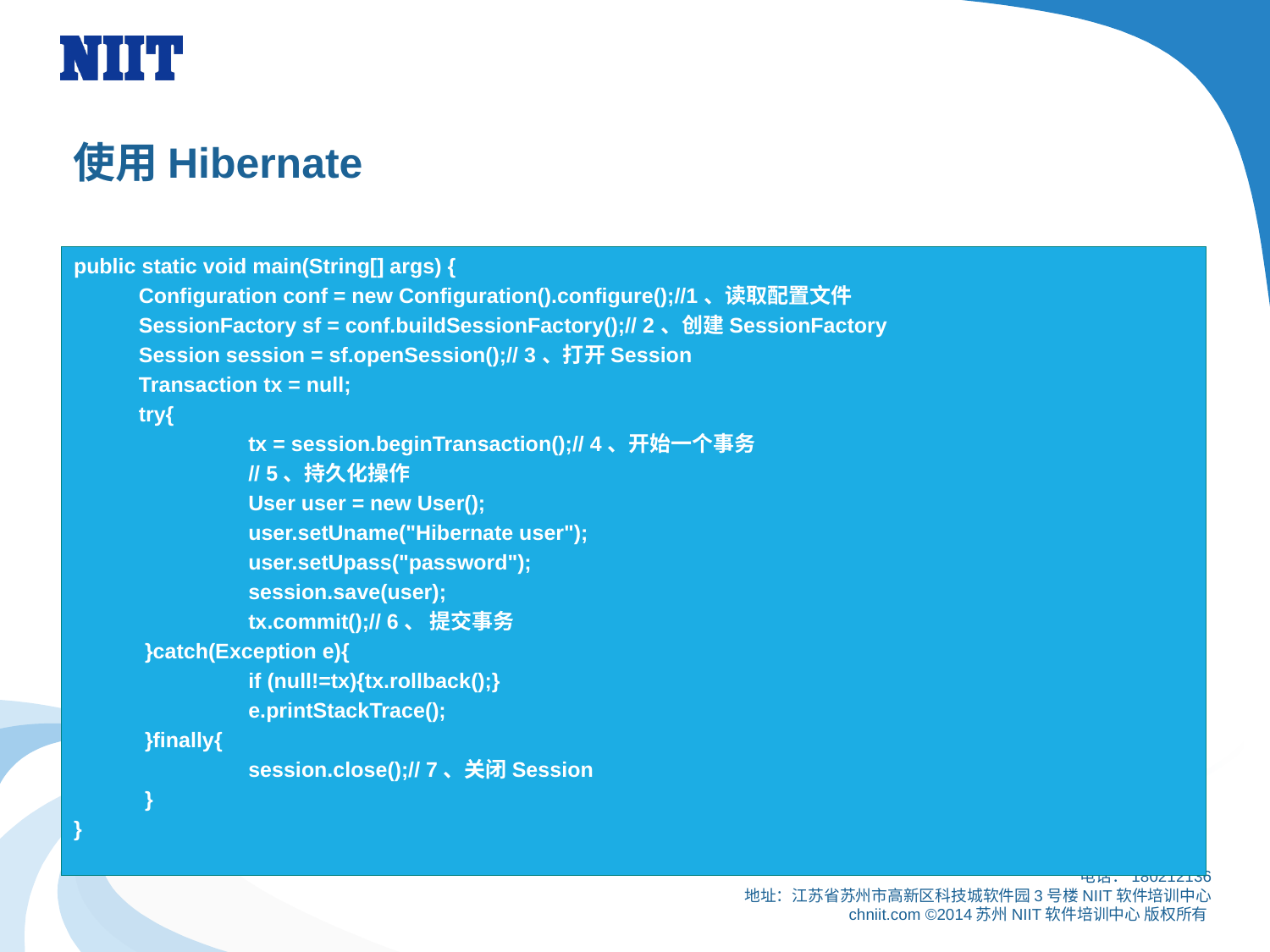

# 使用Hibernate
public static void main(String[] args) {
           Configuration conf = new Configuration().configure();//1、读取配置文件
           SessionFactory sf = conf.buildSessionFactory();// 2、创建SessionFactory
           Session session = sf.openSession();// 3、打开Session
           Transaction tx = null;
           try{
    		tx = session.beginTransaction();// 4、开始一个事务
    		// 5、持久化操作
    		User user = new User();
    		user.setUname("Hibernate user");
    		user.setUpass("password");
    		session.save(user);
    		tx.commit();// 6、 提交事务
            }catch(Exception e){
   		if (null!=tx){tx.rollback();}
    		e.printStackTrace();
            }finally{
    		session.close();// 7、关闭Session
            }
}